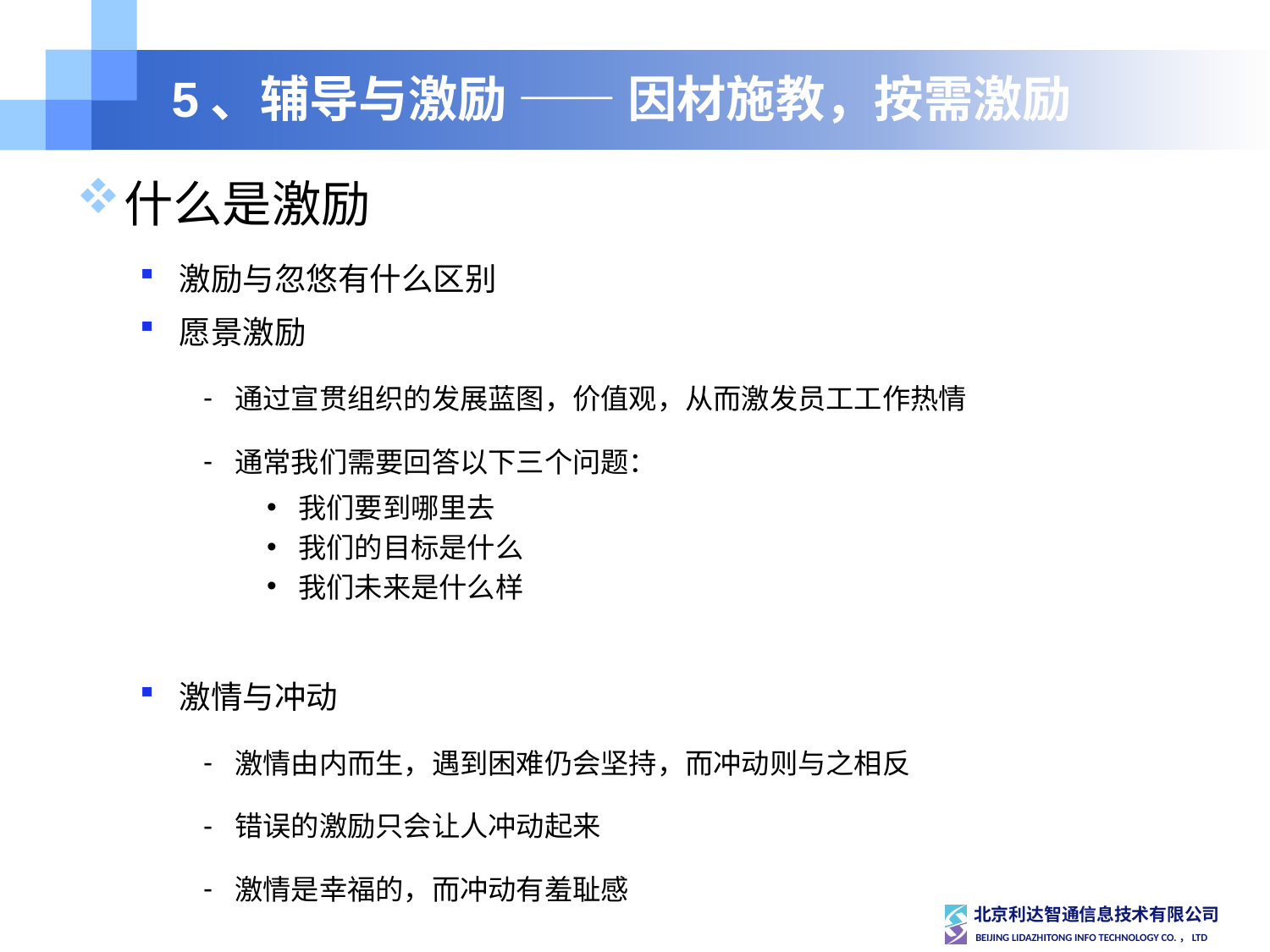

# 5、辅导与激励 —— 因材施教，按需激励
什么是激励
激励与忽悠有什么区别
愿景激励
通过宣贯组织的发展蓝图，价值观，从而激发员工工作热情
通常我们需要回答以下三个问题：
我们要到哪里去
我们的目标是什么
我们未来是什么样

激情与冲动
激情由内而生，遇到困难仍会坚持，而冲动则与之相反
错误的激励只会让人冲动起来
激情是幸福的，而冲动有羞耻感